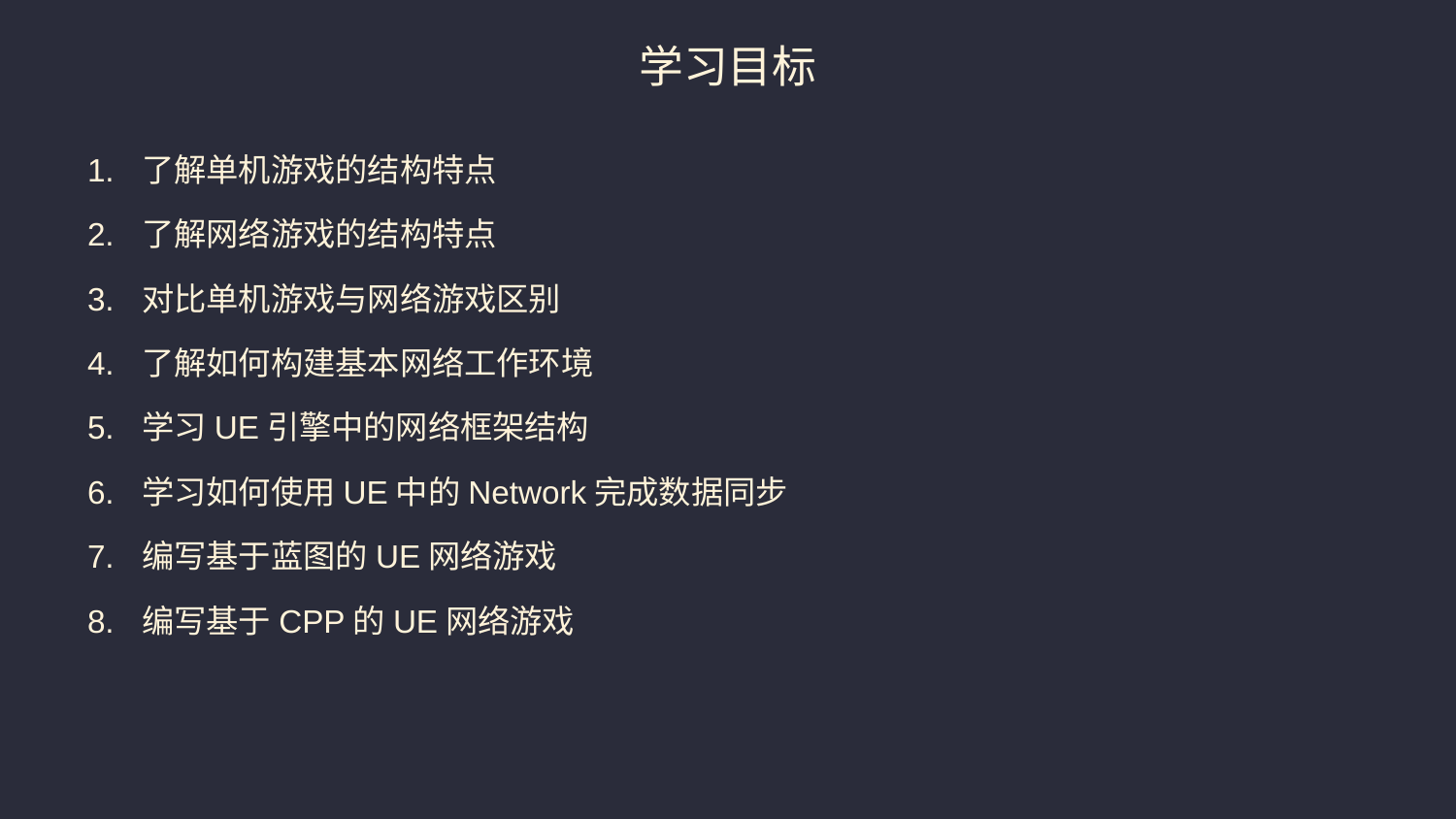

# 学习目标
了解单机游戏的结构特点
了解网络游戏的结构特点
对比单机游戏与网络游戏区别
了解如何构建基本网络工作环境
学习UE引擎中的网络框架结构
学习如何使用UE中的Network完成数据同步
编写基于蓝图的UE网络游戏
编写基于CPP的UE网络游戏